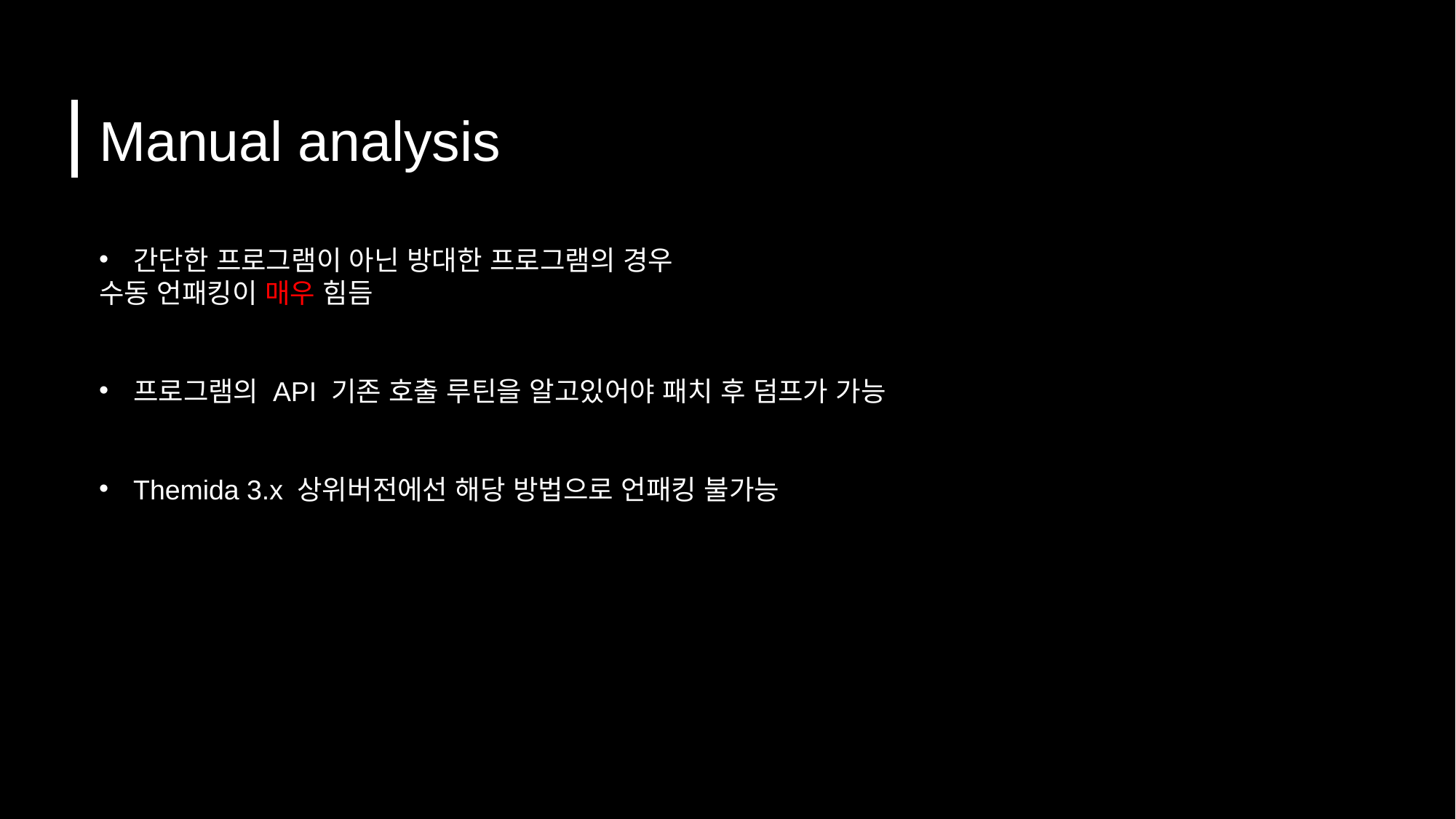

Manual analysis
간단한 프로그램이 아닌 방대한 프로그램의 경우
수동 언패킹이 매우 힘듬

프로그램의 API 기존 호출 루틴을 알고있어야 패치 후 덤프가 가능

Themida 3.x 상위버전에선 해당 방법으로 언패킹 불가능